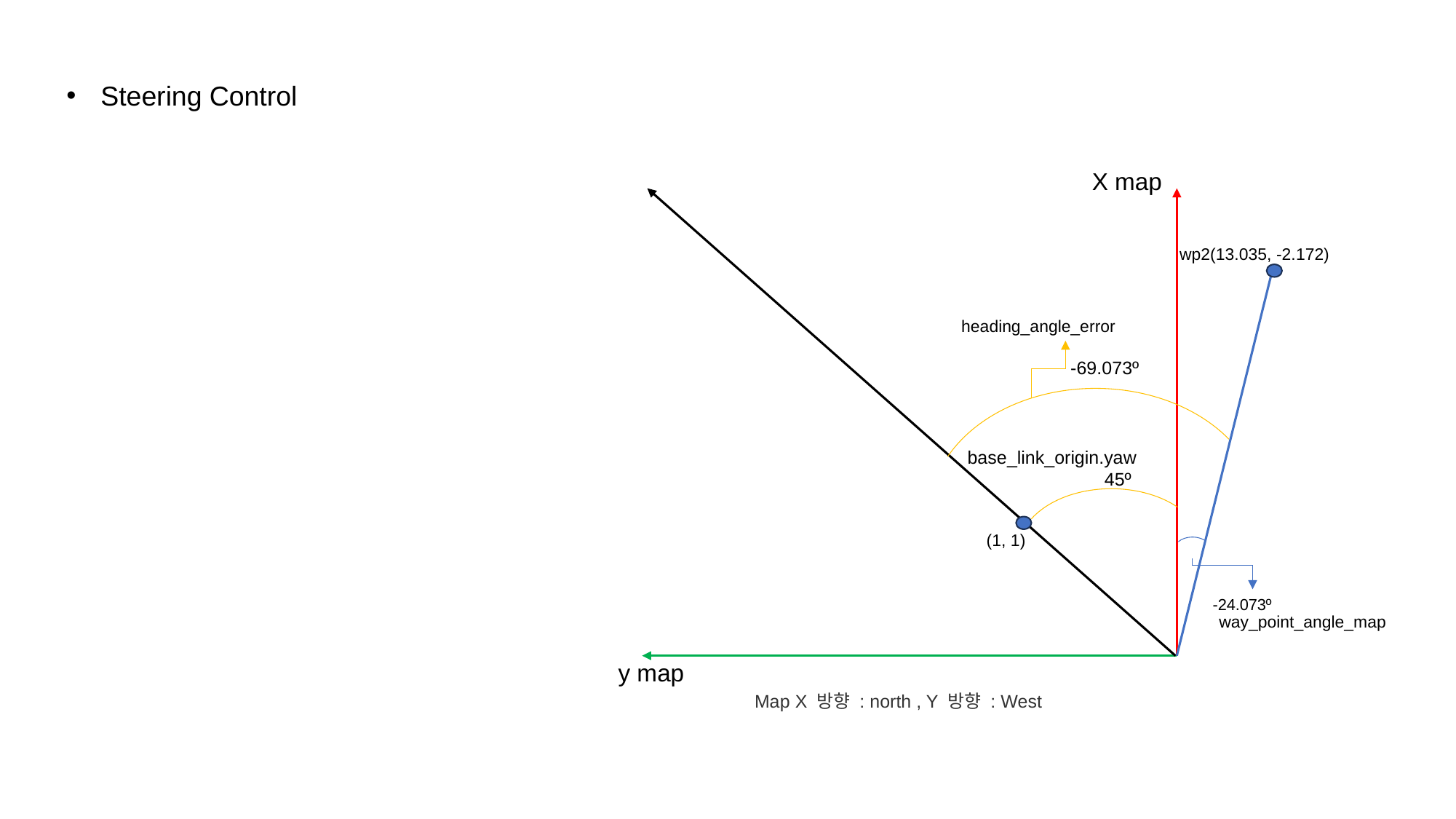

Steering Control
X map
wp2(13.035, -2.172)

heading_angle_error
-69.073º

base_link_origin.yaw
45º

(1, 1)

-24.073º
way_point_angle_map
y map
Map X 방향 : north , Y 방향 : West